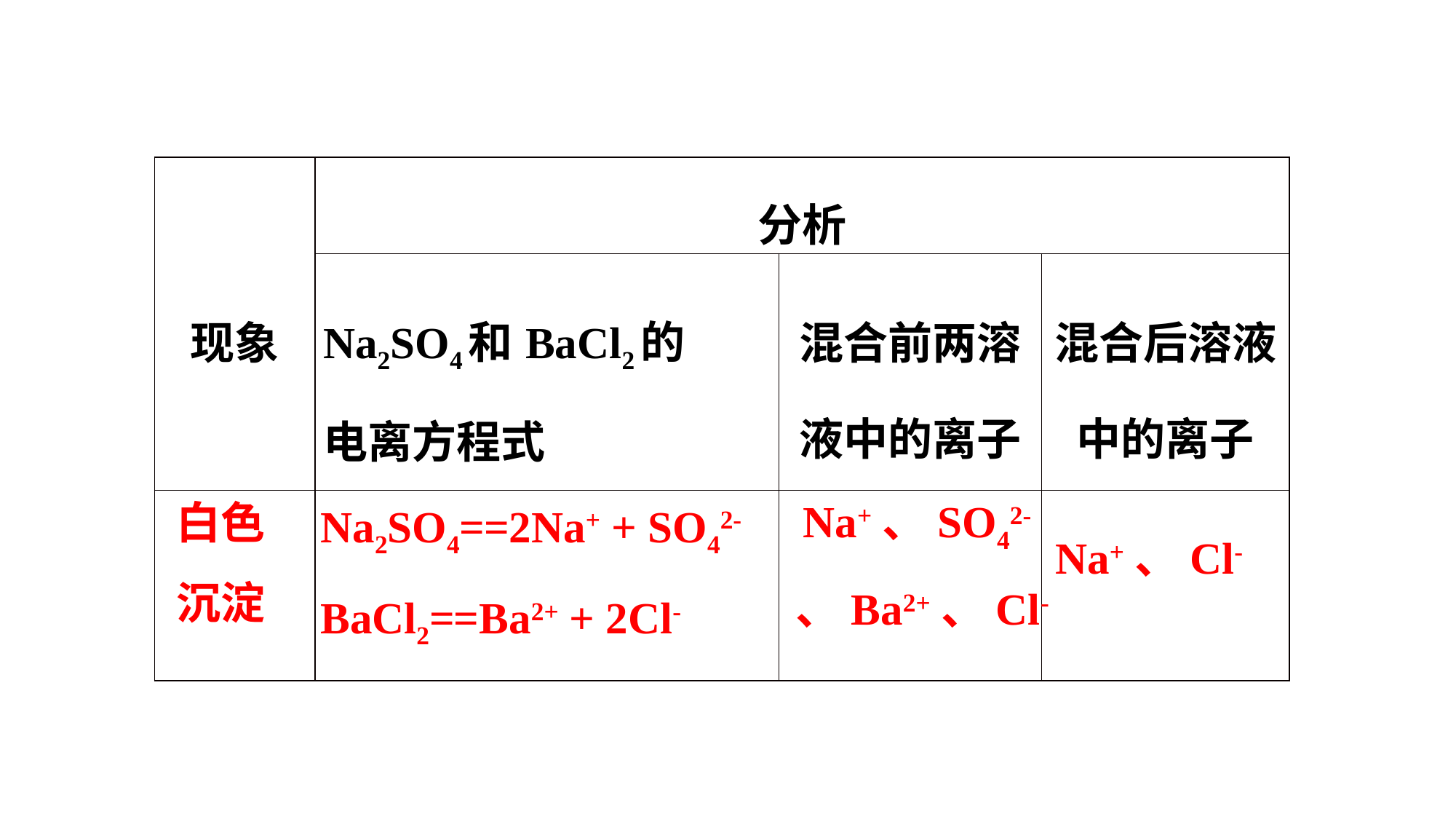

| 现象 | 分析 |  |  |
| --- | --- | --- | --- |
|  | Na2SO4和BaCl2的 电离方程式 | 混合前两溶液中的离子 | 混合后溶液中的离子 |
|  |  |  |  |
Na+、SO42-、Ba2+、Cl-
白色
沉淀
Na2SO4==2Na+ + SO42-
BaCl2==Ba2+ + 2Cl-
Na+、Cl-